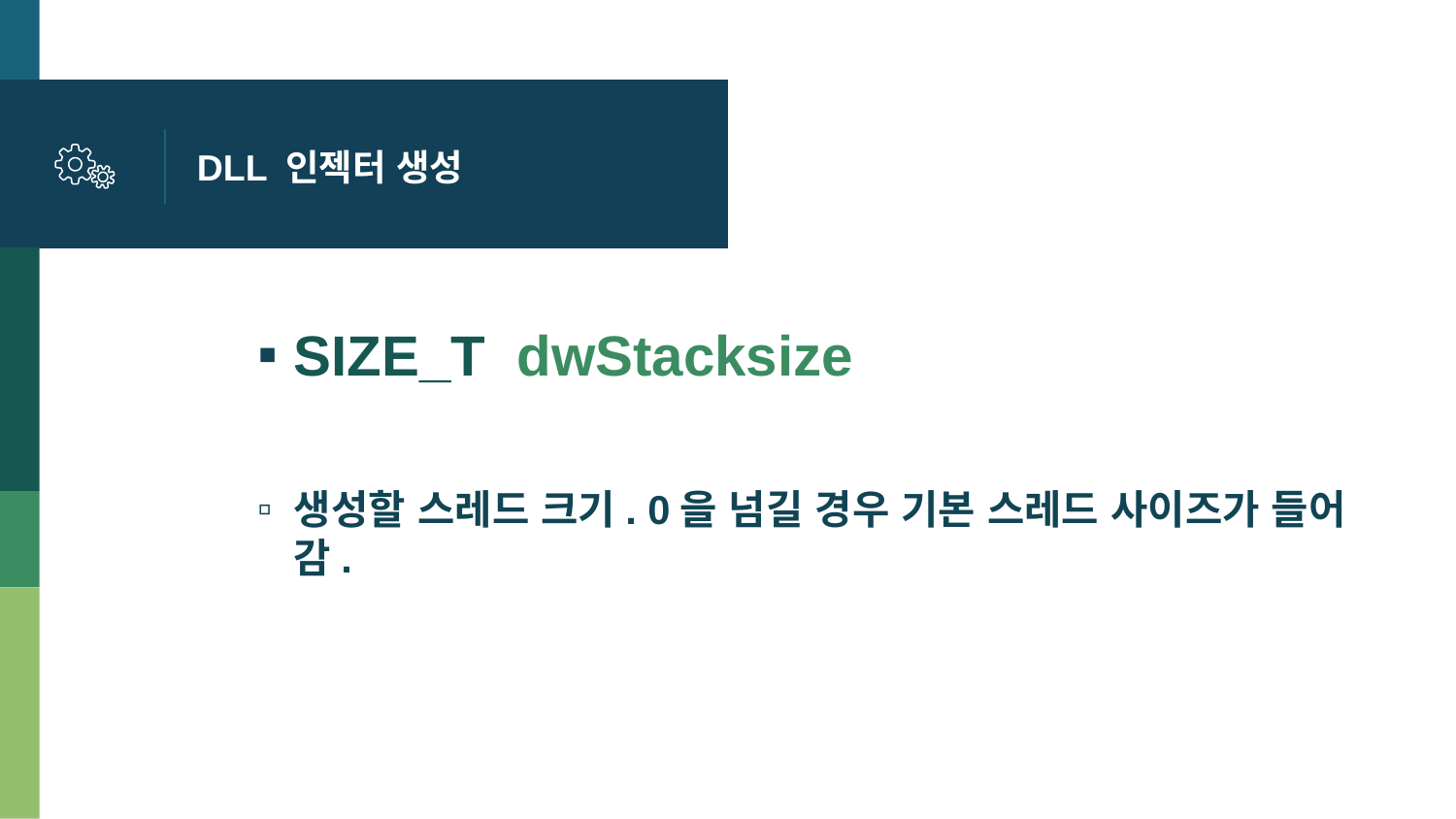

# DLL 인젝터 생성

SIZE_T  dwStacksize

생성할 스레드 크기. 0을 넘길 경우 기본 스레드 사이즈가 들어감.